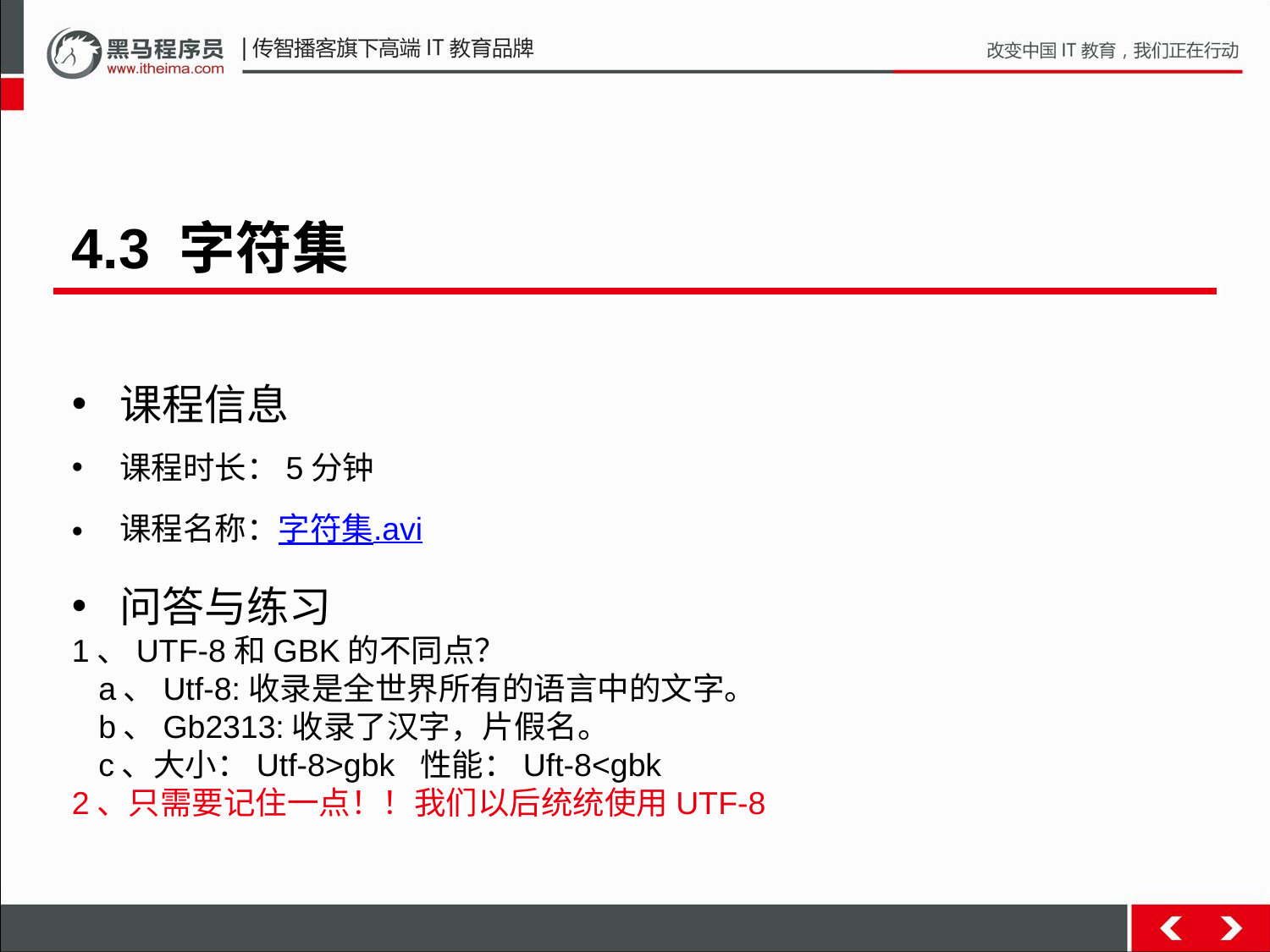

4.3 字符集
课程信息
课程时长：5分钟
课程名称：字符集.avi
问答与练习
1、UTF-8和GBK的不同点？
   a、Utf-8:收录是全世界所有的语言中的文字。
   b、Gb2313:收录了汉字，片假名。
   c、大小：Utf-8>gbk  性能：Uft-8<gbk
2、只需要记住一点！！我们以后统统使用UTF-8